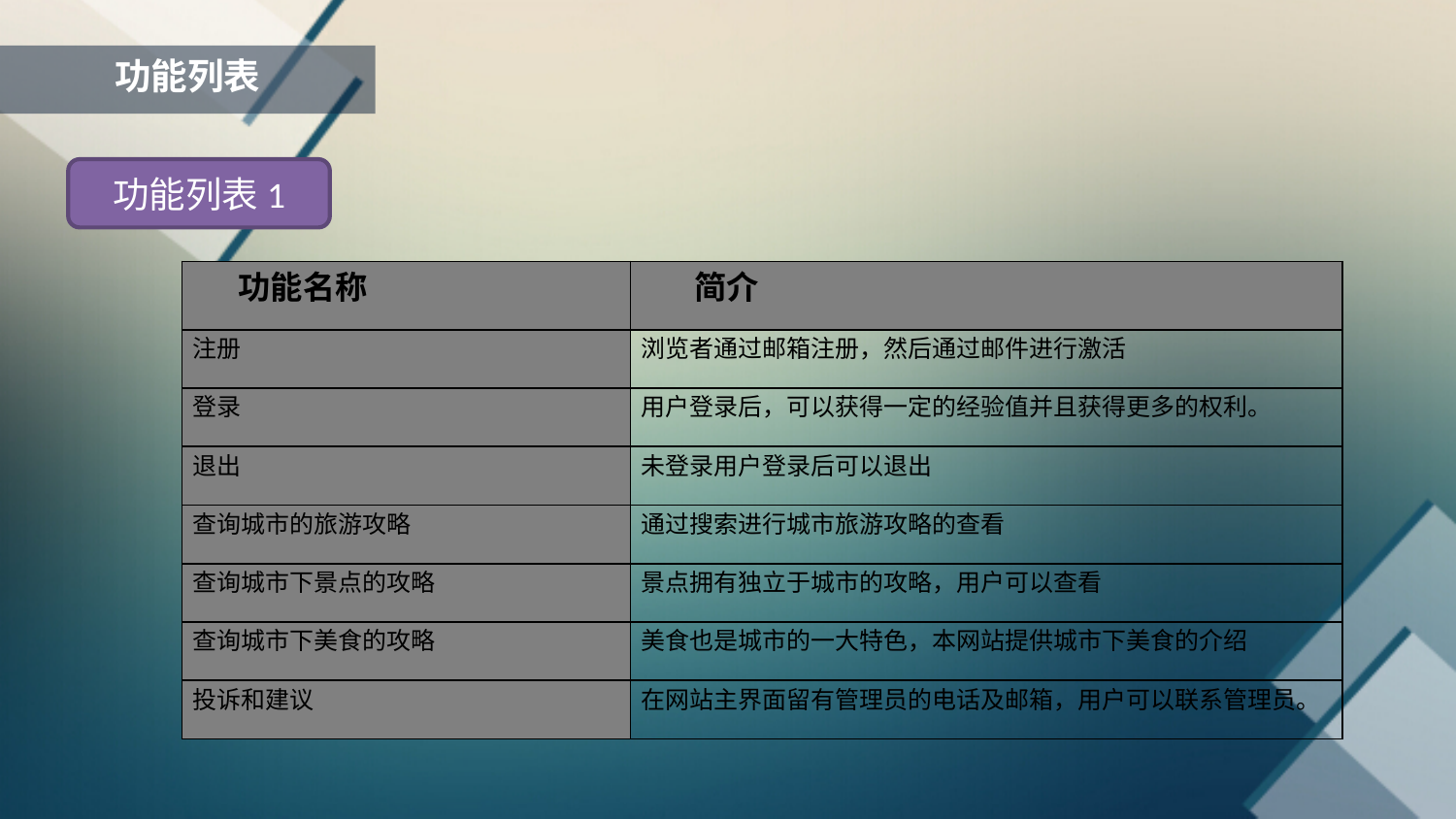

功能列表
功能列表1
| 功能名称 | 简介 |
| --- | --- |
| 注册 | 浏览者通过邮箱注册，然后通过邮件进行激活 |
| 登录 | 用户登录后，可以获得一定的经验值并且获得更多的权利。 |
| 退出 | 未登录用户登录后可以退出 |
| 查询城市的旅游攻略 | 通过搜索进行城市旅游攻略的查看 |
| 查询城市下景点的攻略 | 景点拥有独立于城市的攻略，用户可以查看 |
| 查询城市下美食的攻略 | 美食也是城市的一大特色，本网站提供城市下美食的介绍 |
| 投诉和建议 | 在网站主界面留有管理员的电话及邮箱，用户可以联系管理员。 |